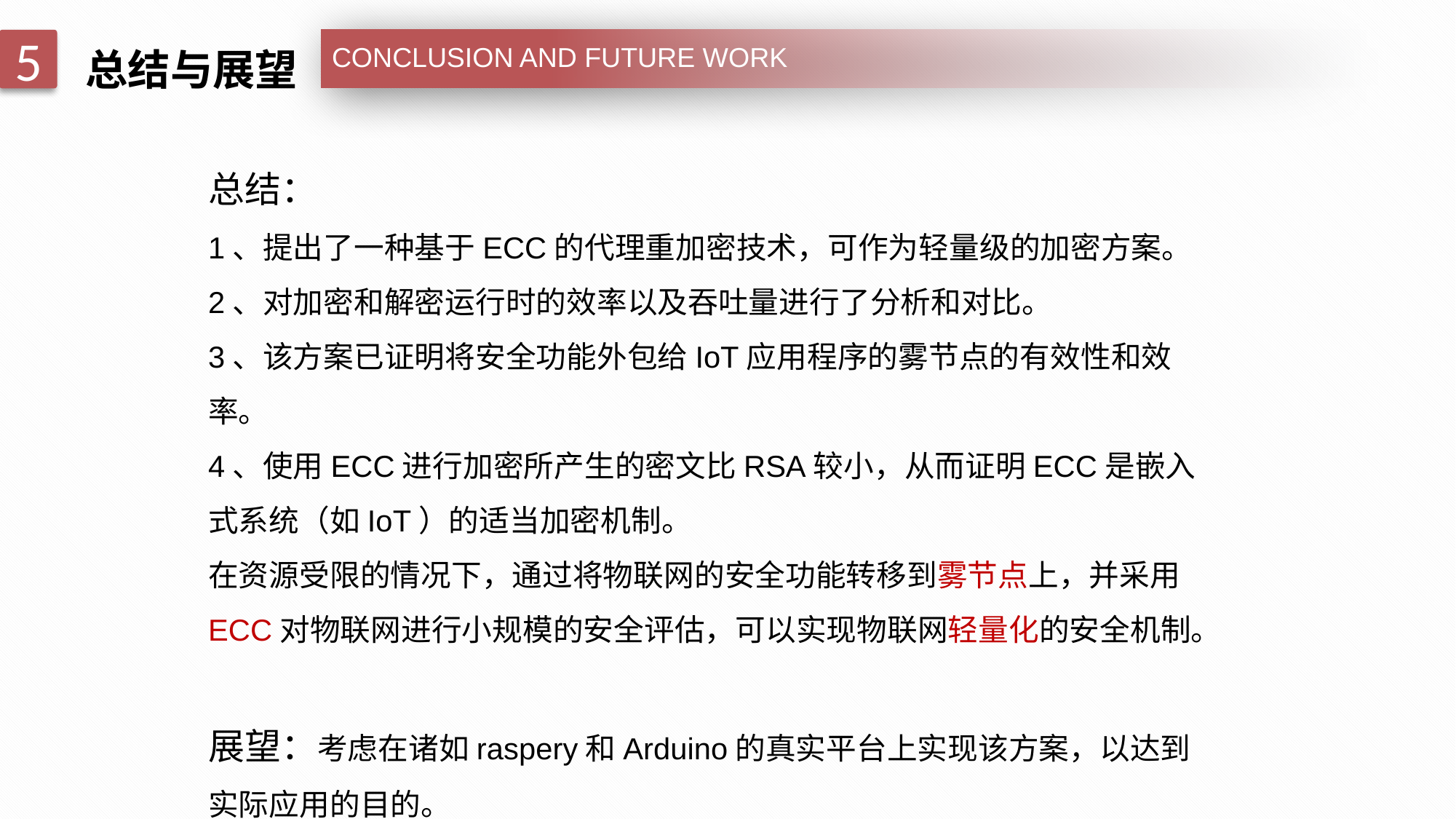

总结与展望
5

CONCLUSION AND FUTURE WORK
总结：
1、提出了一种基于ECC的代理重加密技术，可作为轻量级的加密方案。
2、对加密和解密运行时的效率以及吞吐量进行了分析和对比。
3、该方案已证明将安全功能外包给IoT应用程序的雾节点的有效性和效率。
4、使用ECC进行加密所产生的密文比RSA较小，从而证明ECC是嵌入式系统（如IoT）的适当加密机制。
在资源受限的情况下，通过将物联网的安全功能转移到雾节点上，并采用ECC对物联网进行小规模的安全评估，可以实现物联网轻量化的安全机制。

展望：考虑在诸如raspery和Arduino的真实平台上实现该方案，以达到实际应用的目的。